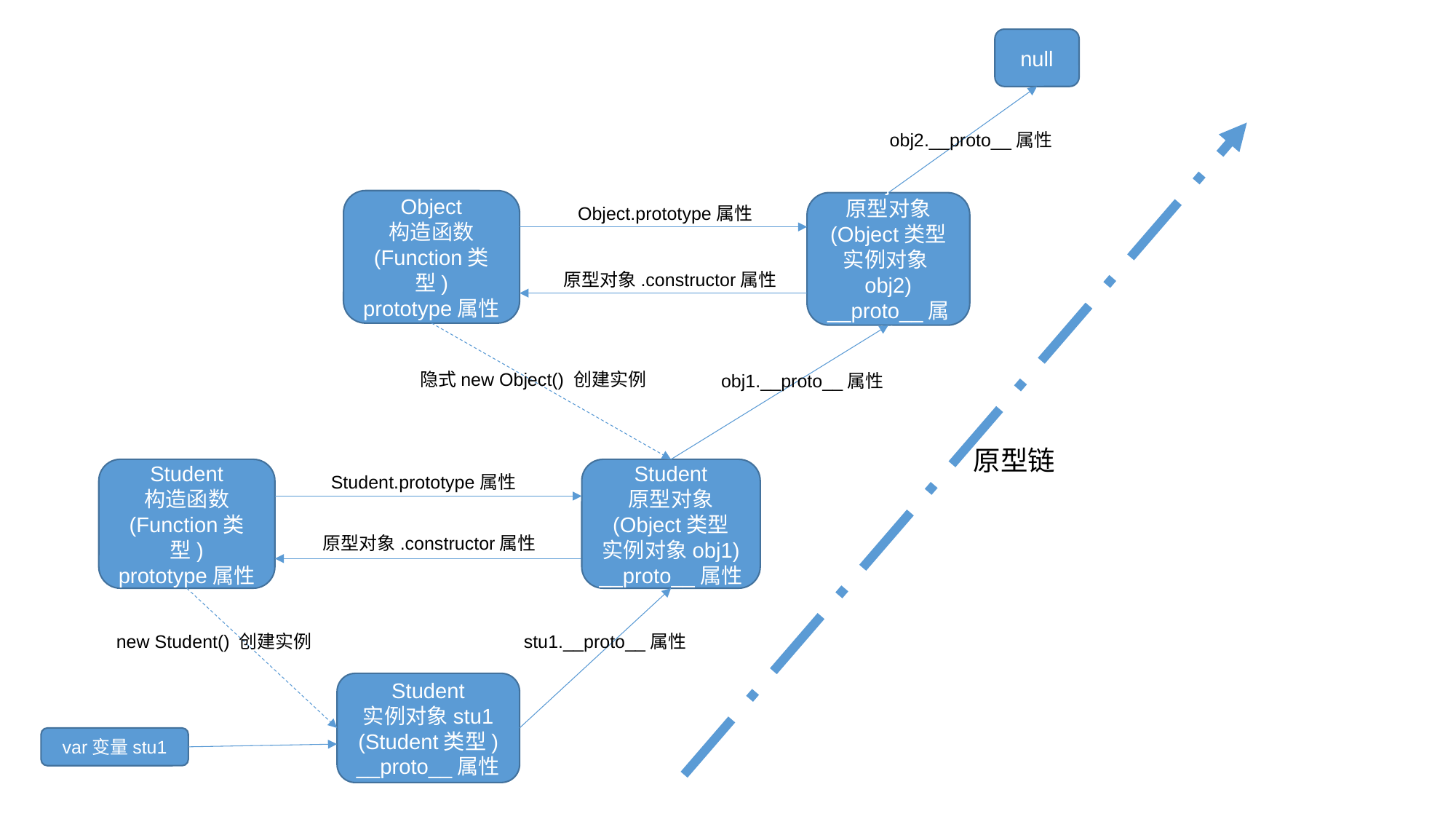

null
obj2.__proto__属性
Object
构造函数
(Function类型)
prototype属性
Object
原型对象
(Object类型
实例对象obj2)
__proto__属性
Object.prototype属性
原型对象.constructor属性
隐式new Object() 创建实例
obj1.__proto__属性
原型链
Student
构造函数
(Function类型)
prototype属性
Student
原型对象
(Object类型
实例对象obj1)
__proto__属性
Student.prototype属性
原型对象.constructor属性
new Student() 创建实例
stu1.__proto__属性
Student
实例对象stu1
(Student类型)
__proto__属性
var变量stu1